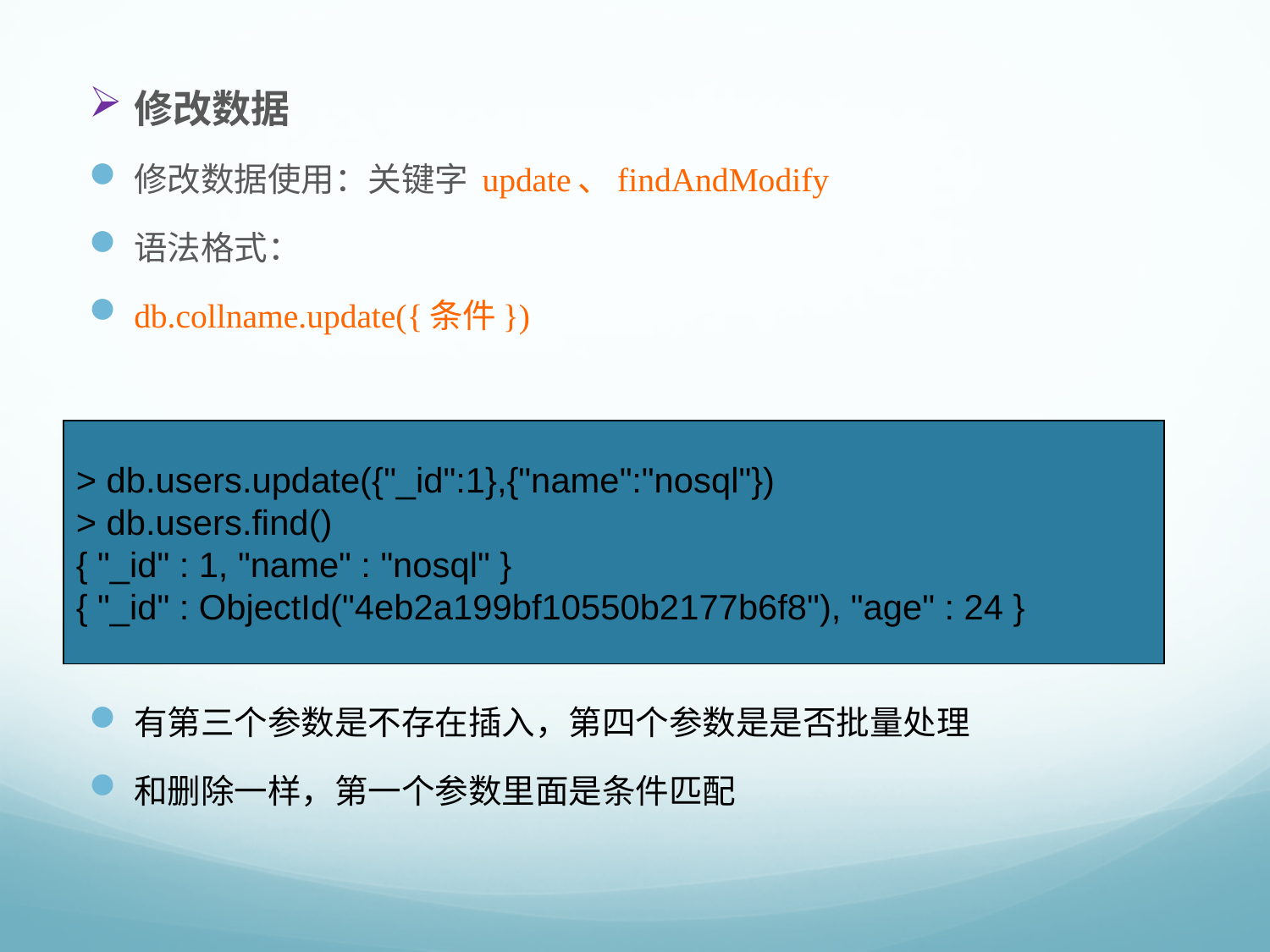

修改数据
修改数据使用：关键字 update、findAndModify
语法格式：
db.collname.update({条件})

有第三个参数是不存在插入，第四个参数是是否批量处理
和删除一样，第一个参数里面是条件匹配

> db.users.update({"_id":1},{"name":"nosql"})
> db.users.find()
{ "_id" : 1, "name" : "nosql" }
{ "_id" : ObjectId("4eb2a199bf10550b2177b6f8"), "age" : 24 }